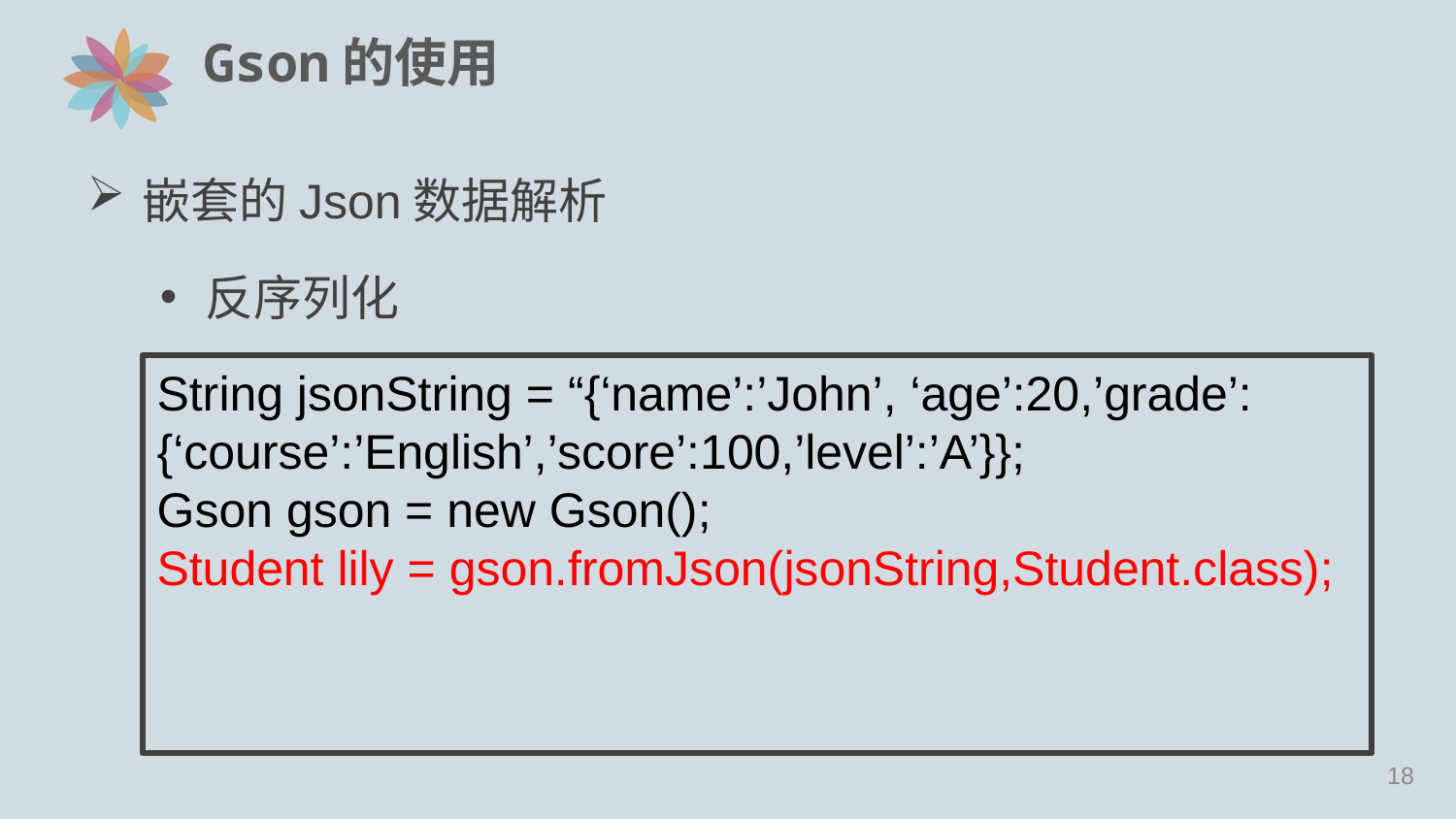

# Gson的使用
嵌套的Json数据解析
反序列化

String jsonString = “{‘name’:’John’, ‘age’:20,’grade’:{‘course’:’English’,’score’:100,’level’:’A’}};
Gson gson = new Gson();
Student lily = gson.fromJson(jsonString,Student.class);
18